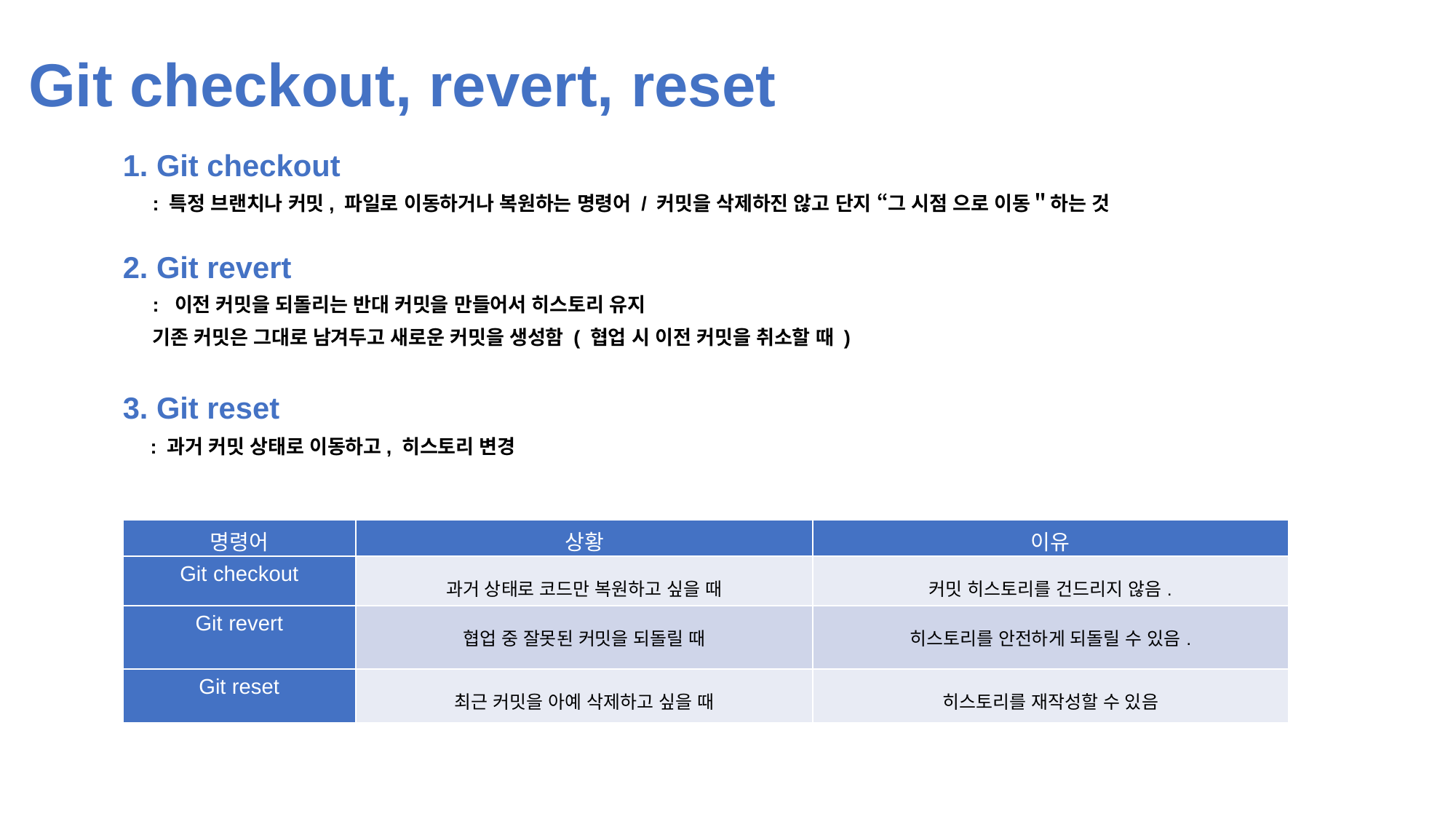

Git checkout, revert, reset
1. Git checkout
: 특정 브랜치나 커밋, 파일로 이동하거나 복원하는 명령어 / 커밋을 삭제하진 않고 단지 “그 시점 으로 이동＂하는 것
2. Git revert
:  이전 커밋을 되돌리는 반대 커밋을 만들어서 히스토리 유지
기존 커밋은 그대로 남겨두고 새로운 커밋을 생성함 ( 협업 시 이전 커밋을 취소할 때 )
3. Git reset
: 과거 커밋 상태로 이동하고, 히스토리 변경

| 명령어 | 상황 | 이유 |
| --- | --- | --- |
| Git checkout | 과거 상태로 코드만 복원하고 싶을 때 | 커밋 히스토리를 건드리지 않음. |
| Git revert | 협업 중 잘못된 커밋을 되돌릴 때 | 히스토리를 안전하게 되돌릴 수 있음. |
| Git reset | 최근 커밋을 아예 삭제하고 싶을 때 | 히스토리를 재작성할 수 있음 |